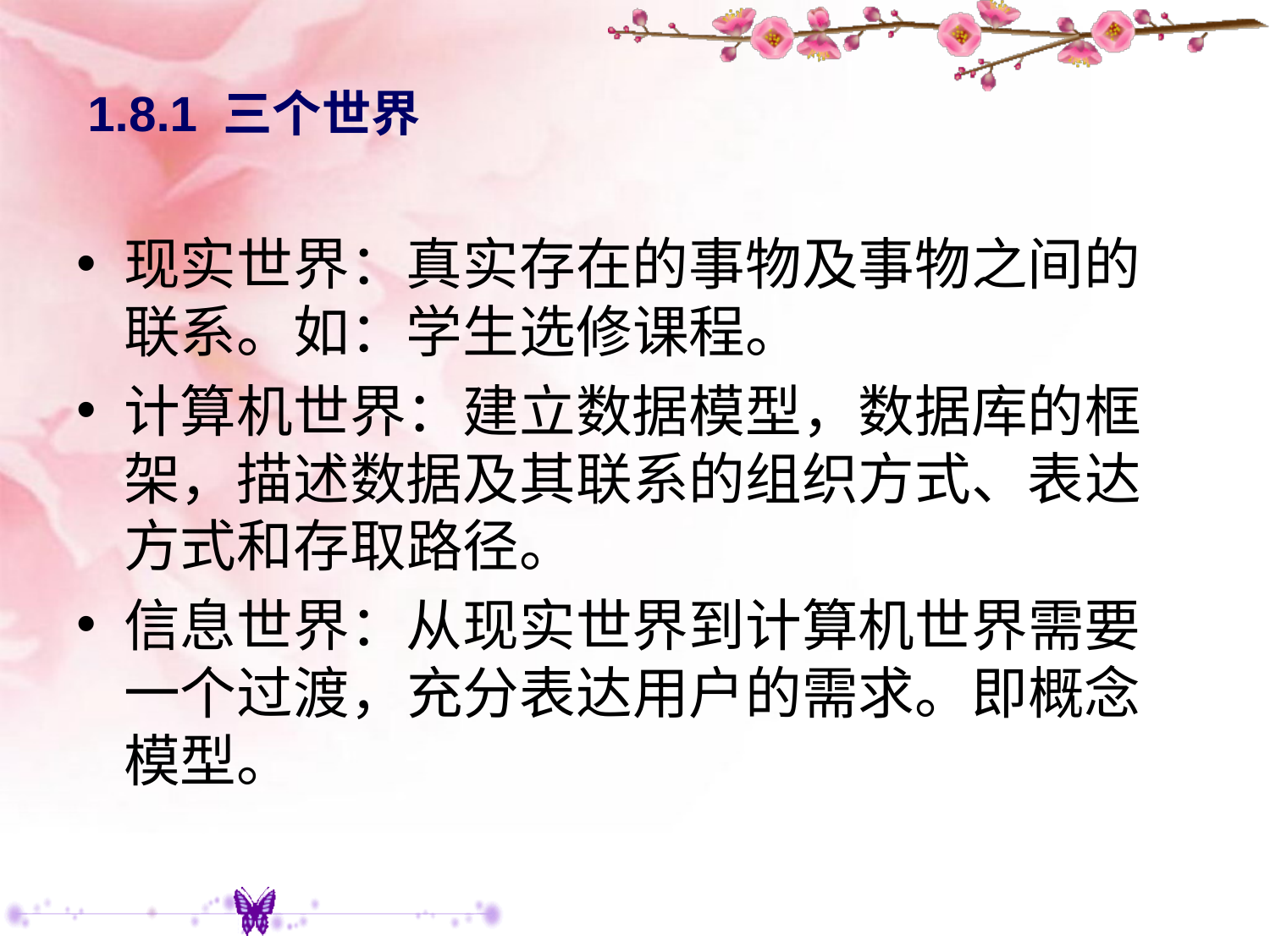

1.8.1 三个世界
现实世界：真实存在的事物及事物之间的联系。如：学生选修课程。
计算机世界：建立数据模型，数据库的框架，描述数据及其联系的组织方式、表达方式和存取路径。
信息世界：从现实世界到计算机世界需要一个过渡，充分表达用户的需求。即概念模型。